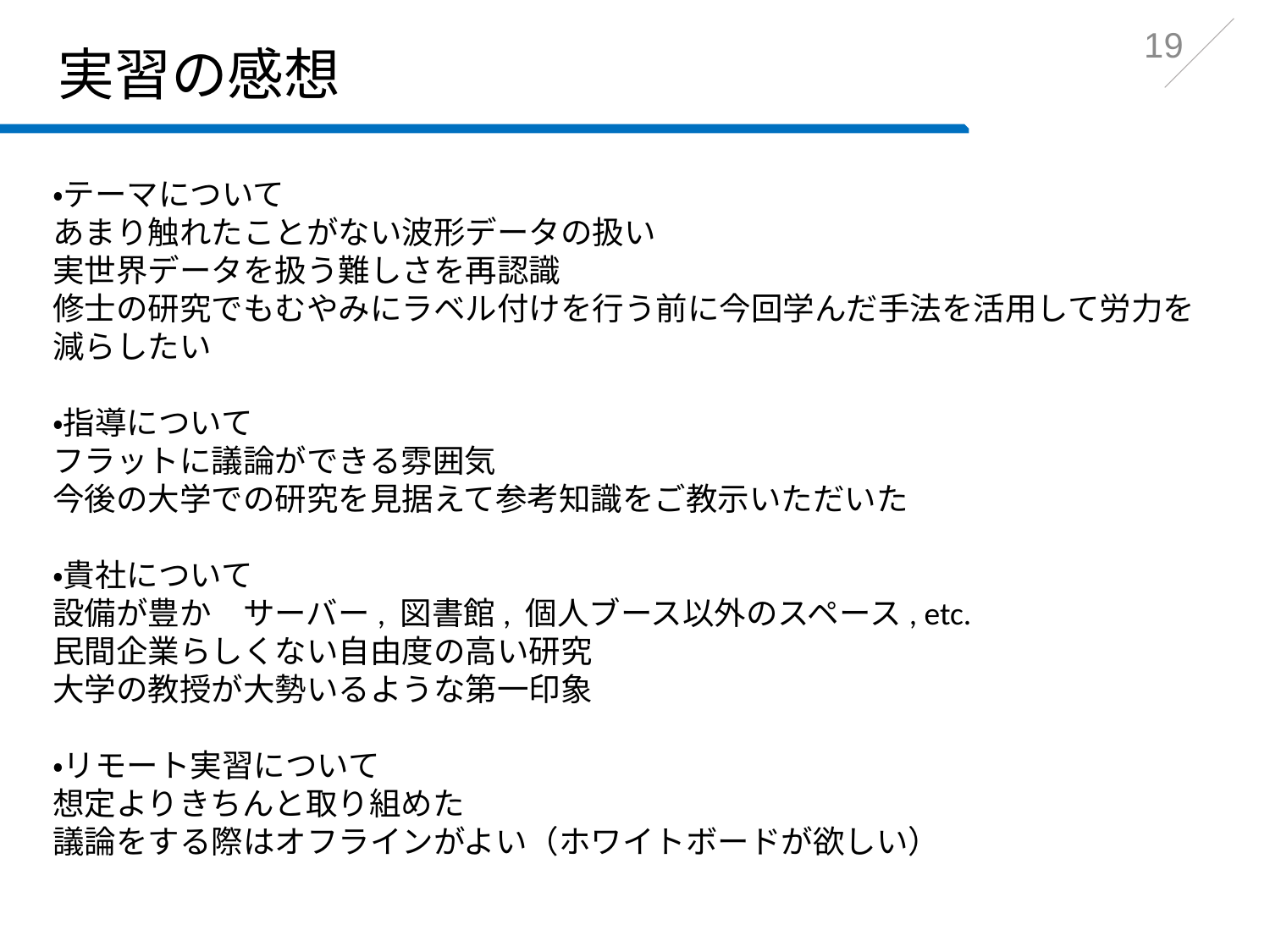

19
実習の感想

・テーマについて
あまり触れたことがない波形データの扱い
実世界データを扱う難しさを再認識
修士の研究でもむやみにラベル付けを行う前に今回学んだ手法を活用して労力を減らしたい

・指導について
フラットに議論ができる雰囲気
今後の大学での研究を見据えて参考知識をご教示いただいた

・貴社について
設備が豊か　サーバー, 図書館, 個人ブース以外のスペース, etc.
民間企業らしくない自由度の高い研究
大学の教授が大勢いるような第一印象

・リモート実習について
想定よりきちんと取り組めた
議論をする際はオフラインがよい（ホワイトボードが欲しい）